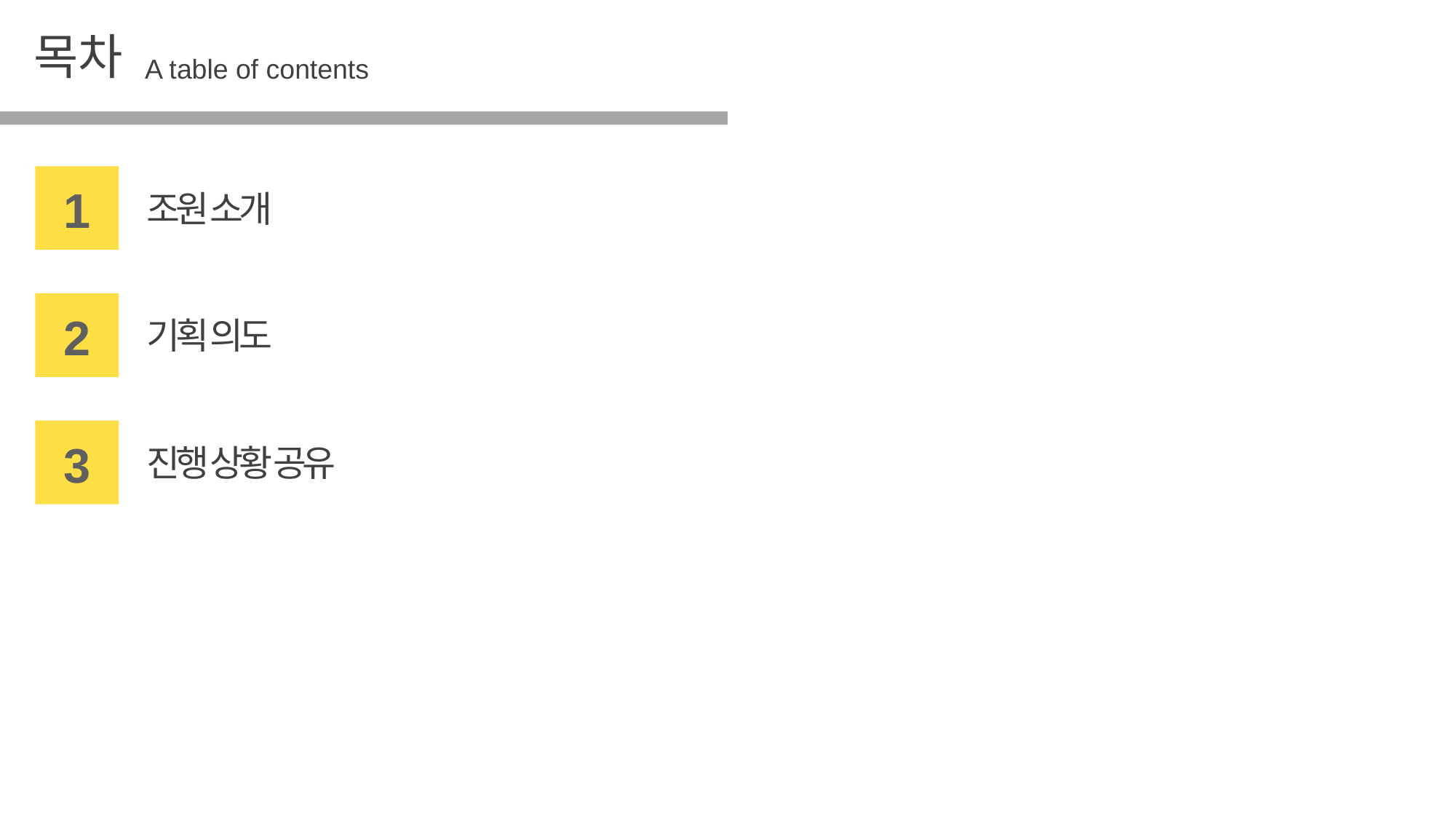

목차
A table of contents

1
조원 소개

2
기획 의도

3
진행 상황 공유